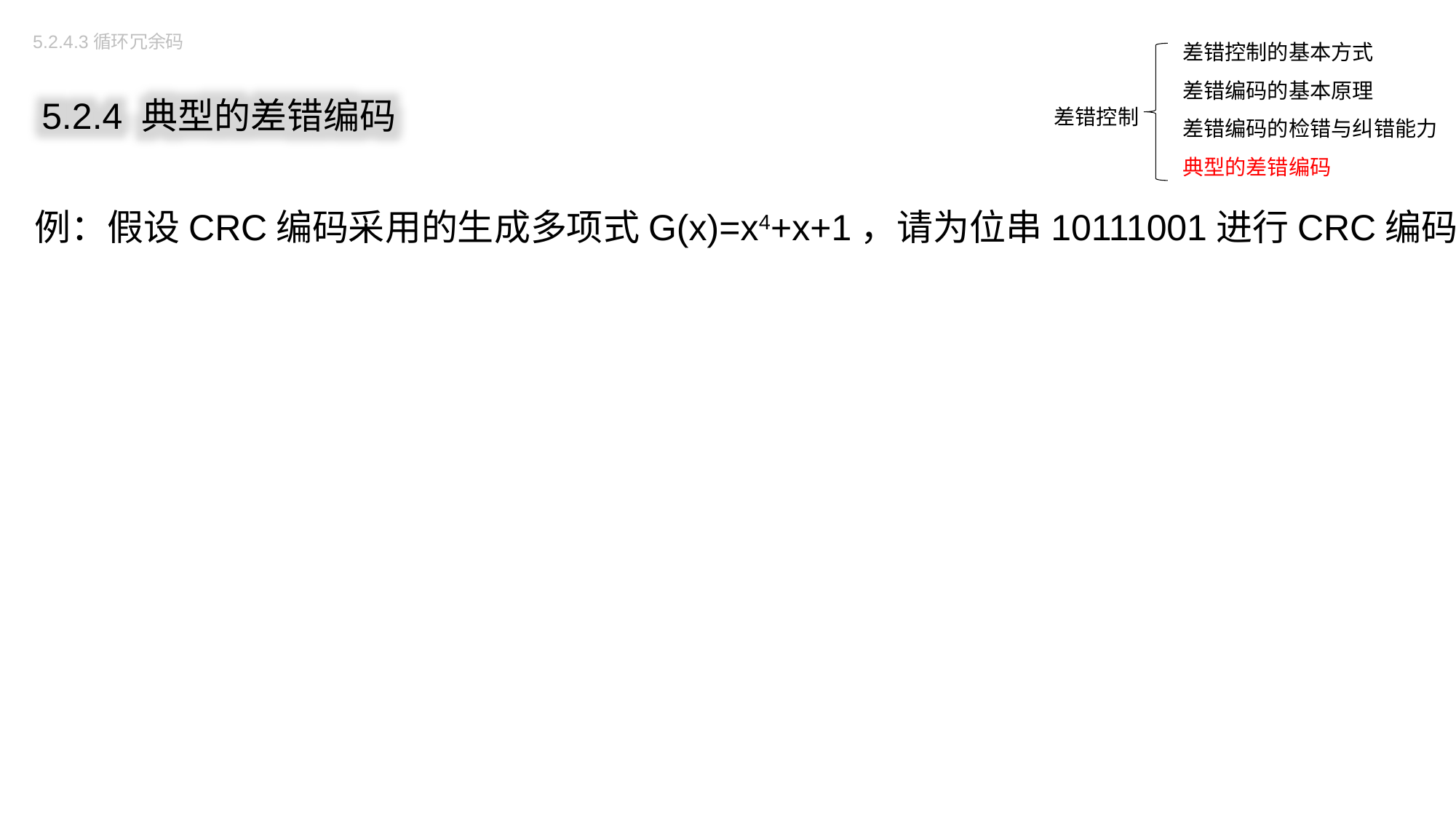

差错控制的基本方式
差错编码的基本原理
差错编码的检错与纠错能力
典型的差错编码
5.2.4.3循环冗余码

5.2.4 典型的差错编码
差错控制
例：假设CRC编码采用的生成多项式G(x)=x4+x+1，请为位串10111001进行CRC编码。